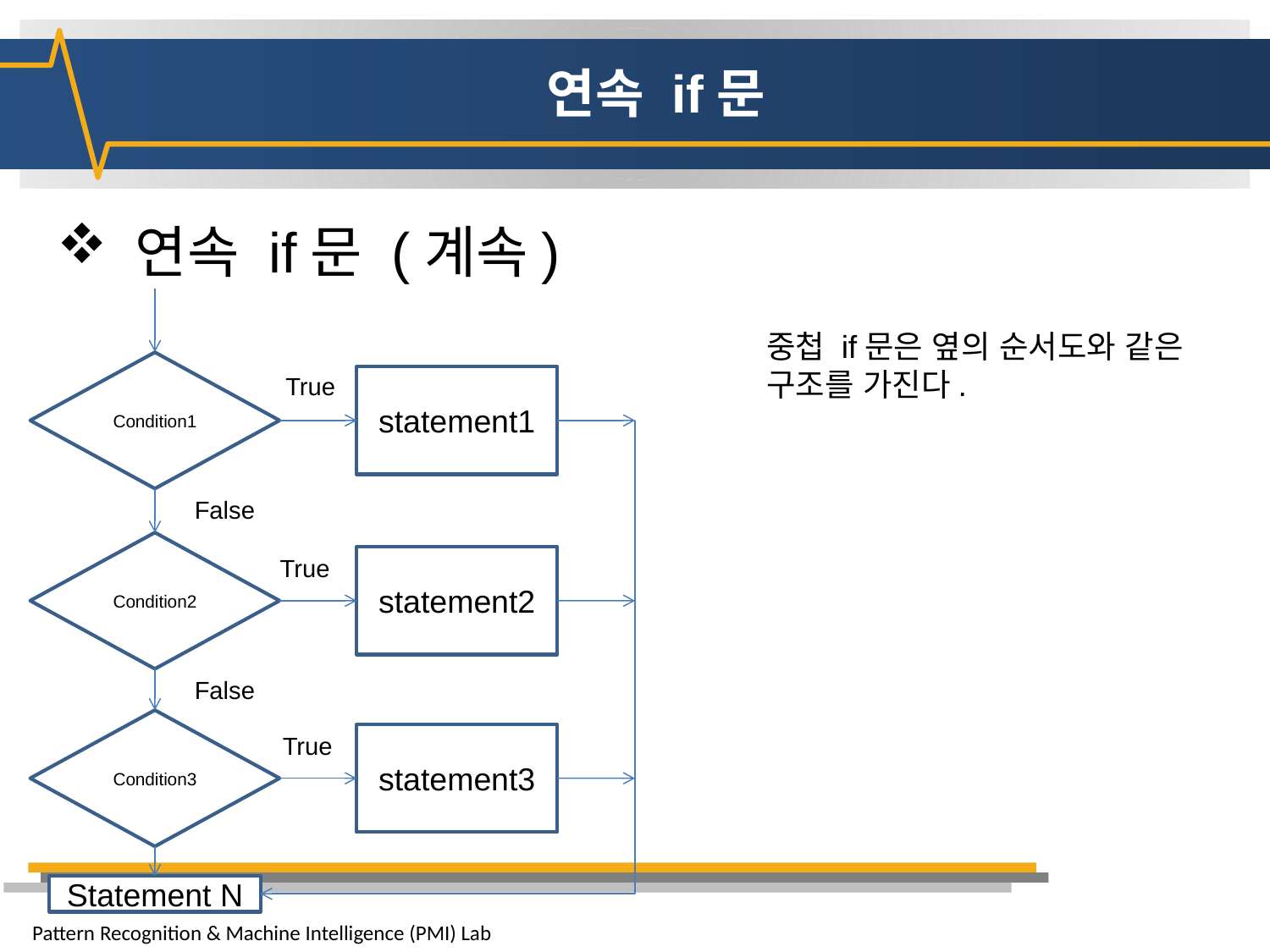

# 연속 if문
 연속 if문 (계속)
중첩 if문은 옆의 순서도와 같은
구조를 가진다.
Condition1
True
statement1
False
Condition2
True
statement2
False
Condition3
statement3
True
Statement N